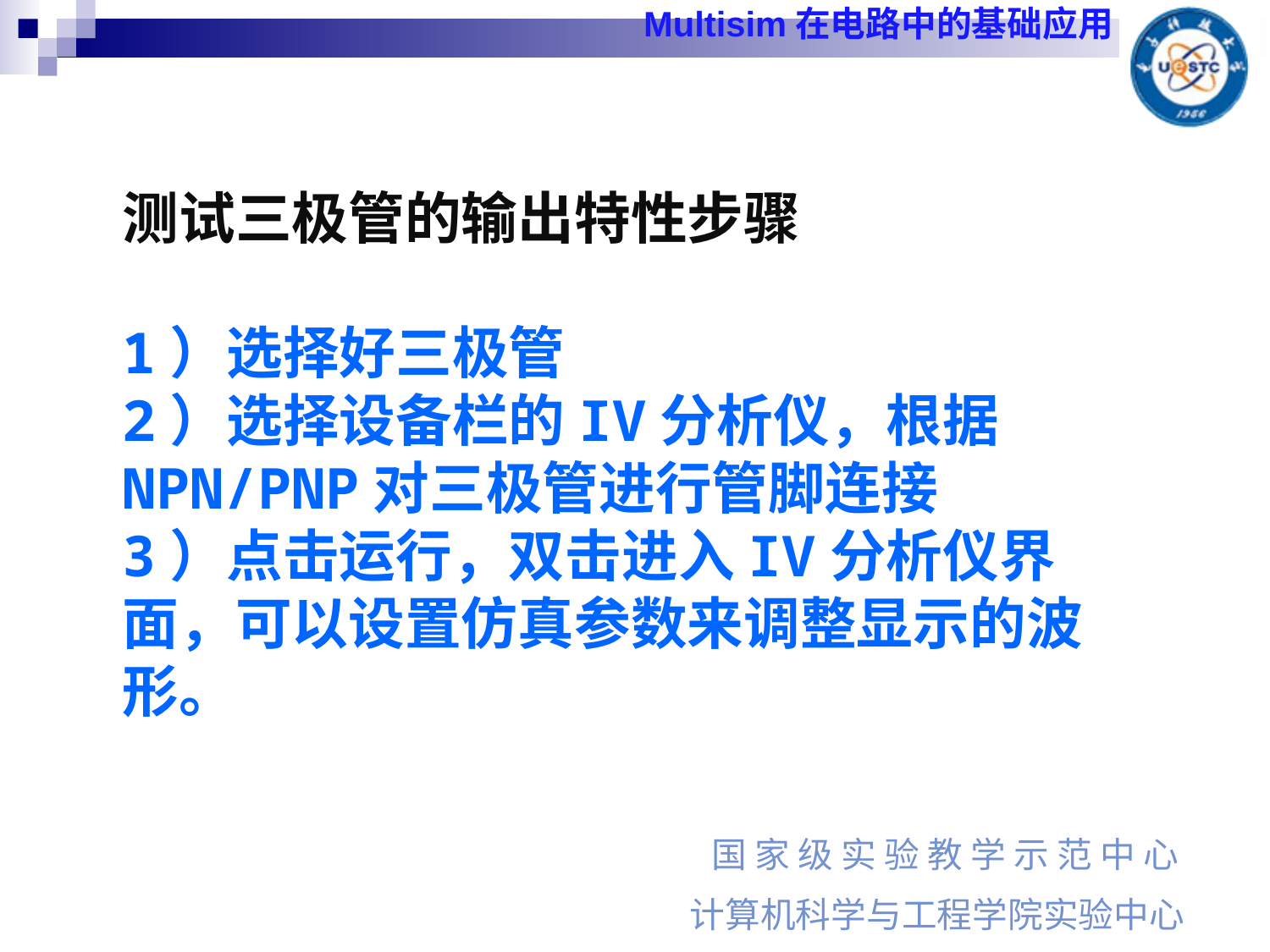

测试三极管的输出特性步骤

1）选择好三极管
2）选择设备栏的IV分析仪，根据NPN/PNP对三极管进行管脚连接
3）点击运行，双击进入IV分析仪界面，可以设置仿真参数来调整显示的波形。